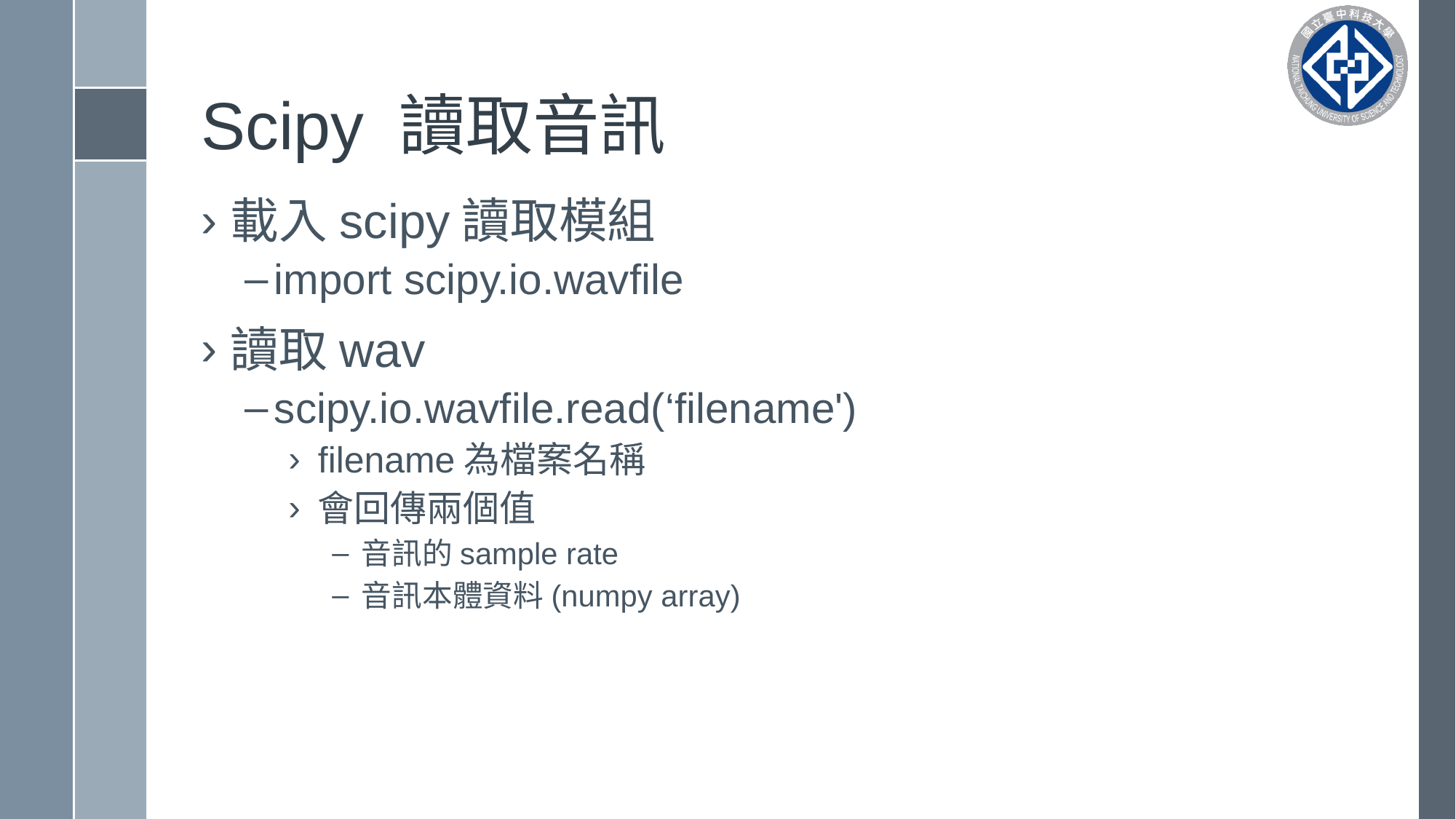

# Scipy 讀取音訊
載入scipy讀取模組
import scipy.io.wavfile
讀取wav
scipy.io.wavfile.read(‘filename')
filename為檔案名稱
會回傳兩個值
音訊的sample rate
音訊本體資料(numpy array)